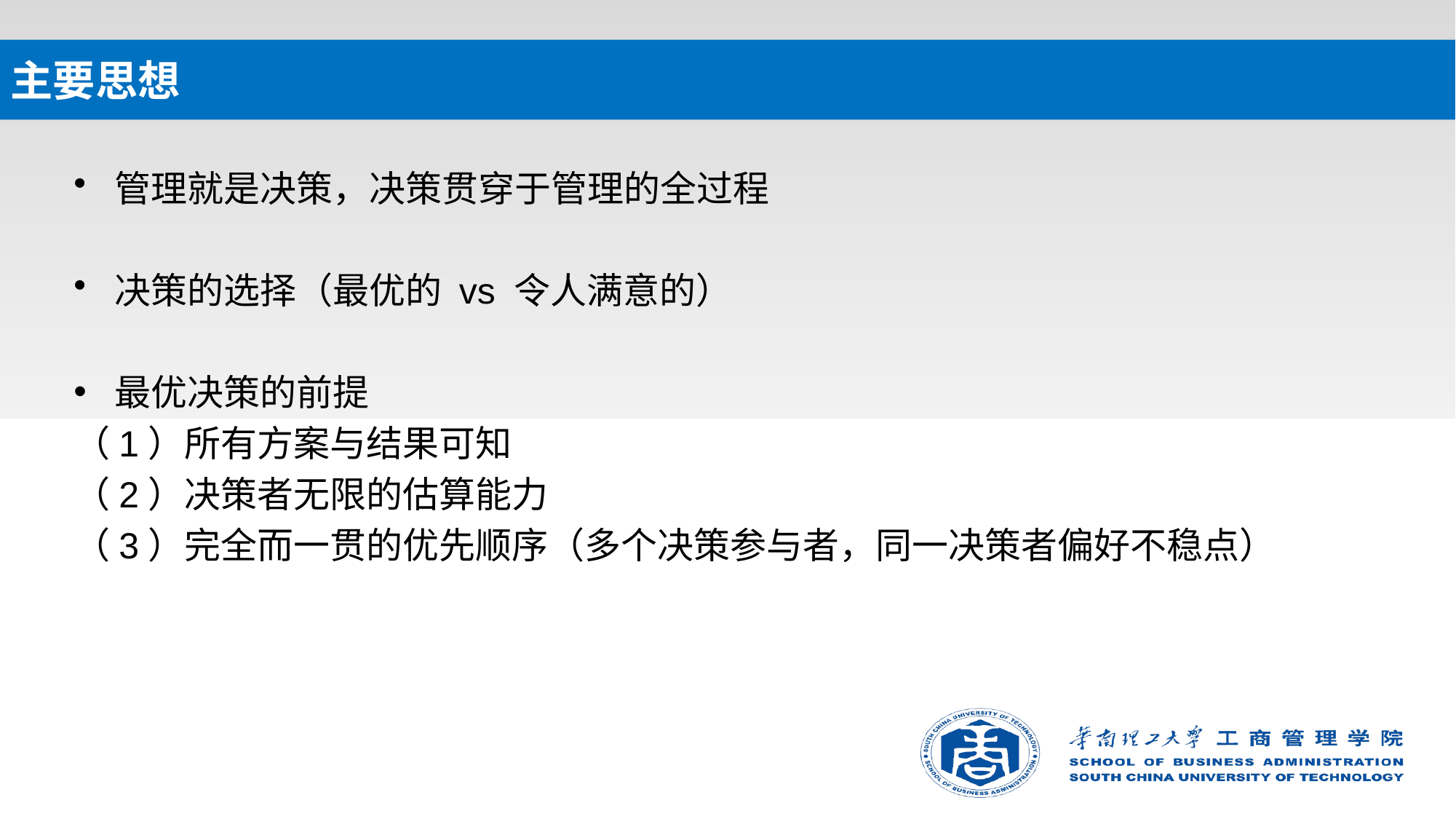

# 主要思想
管理就是决策，决策贯穿于管理的全过程

决策的选择（最优的 vs 令人满意的）

最优决策的前提
（1）所有方案与结果可知
（2）决策者无限的估算能力
（3）完全而一贯的优先顺序（多个决策参与者，同一决策者偏好不稳点）